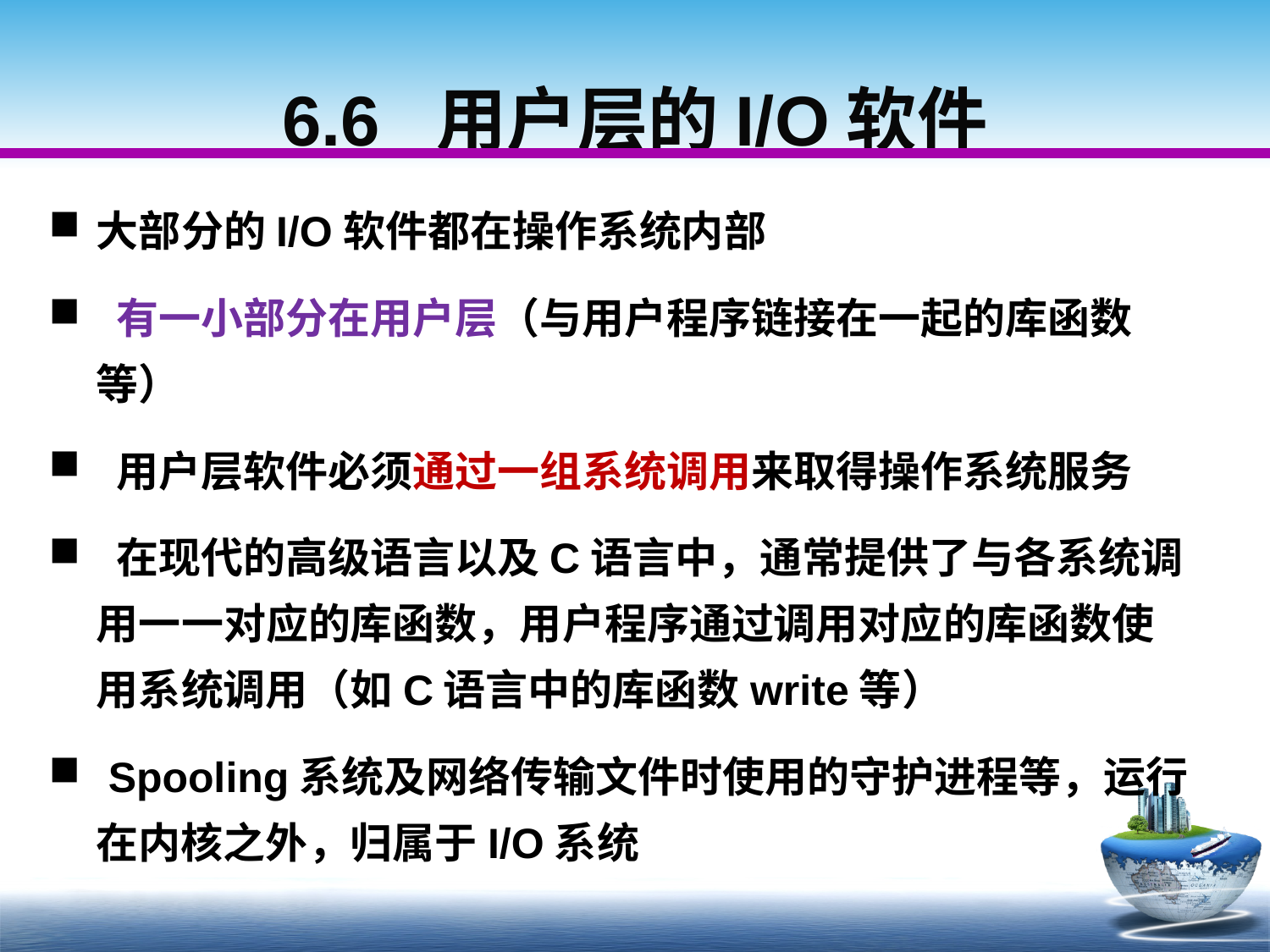

# 6.6  用户层的I/O软件

大部分的I/O软件都在操作系统内部
 有一小部分在用户层（与用户程序链接在一起的库函数等）
 用户层软件必须通过一组系统调用来取得操作系统服务
 在现代的高级语言以及C语言中，通常提供了与各系统调用一一对应的库函数，用户程序通过调用对应的库函数使用系统调用（如C语言中的库函数write等）
 Spooling系统及网络传输文件时使用的守护进程等，运行在内核之外，归属于I/O系统